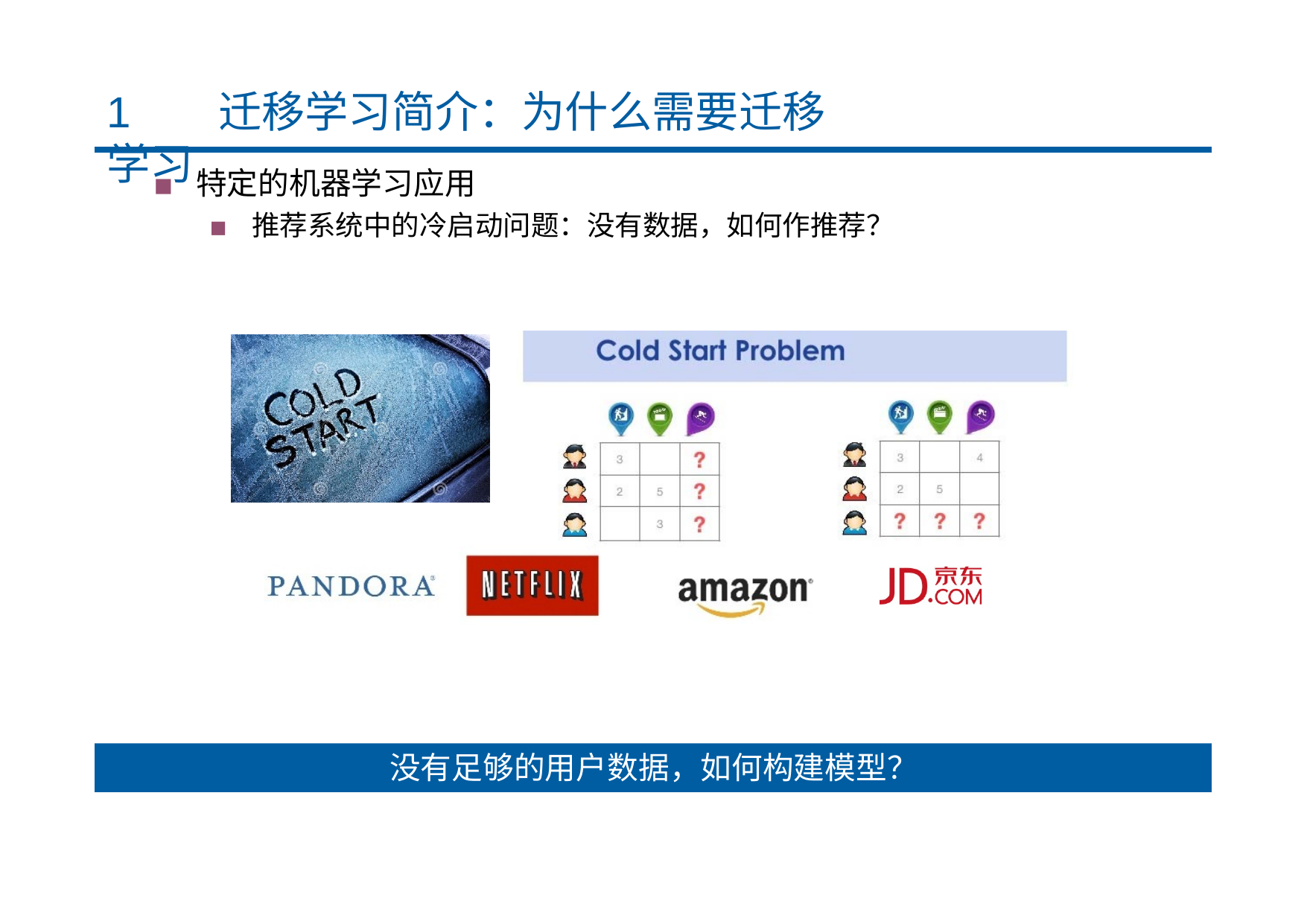

# 1	迁移学习简介：为什么需要迁移学习
特定的机器学习应用
推荐系统中的冷启动问题：没有数据，如何作推荐？

没有足够的用户数据，如何构建模型？